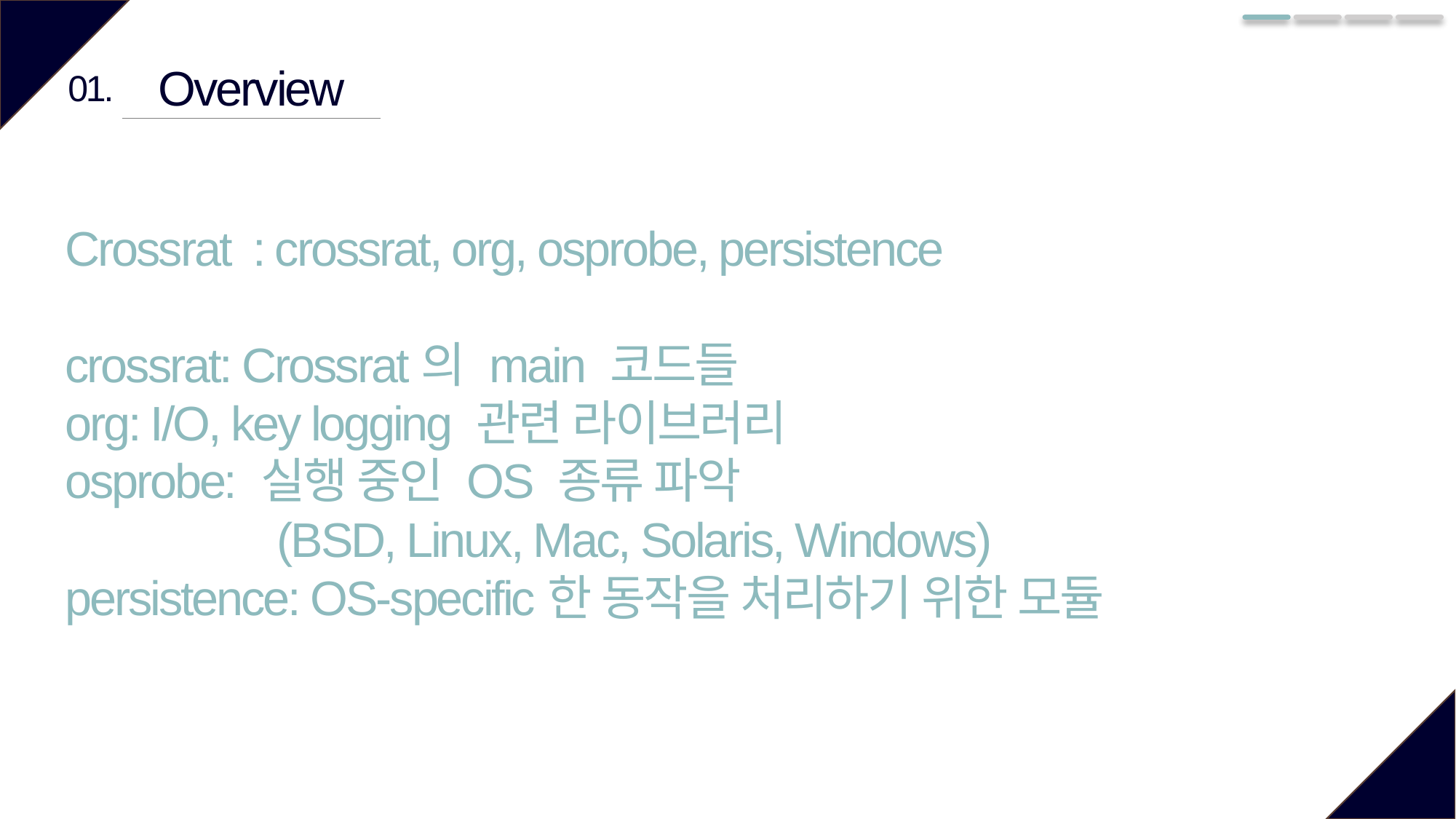

Overview
01.
Crossrat  : crossrat, org, osprobe, persistence

crossrat: Crossrat의 main 코드들
org: I/O, key logging 관련 라이브러리
osprobe: 실행 중인 OS 종류 파악
	         (BSD, Linux, Mac, Solaris, Windows)
persistence: OS-specific한 동작을 처리하기 위한 모듈